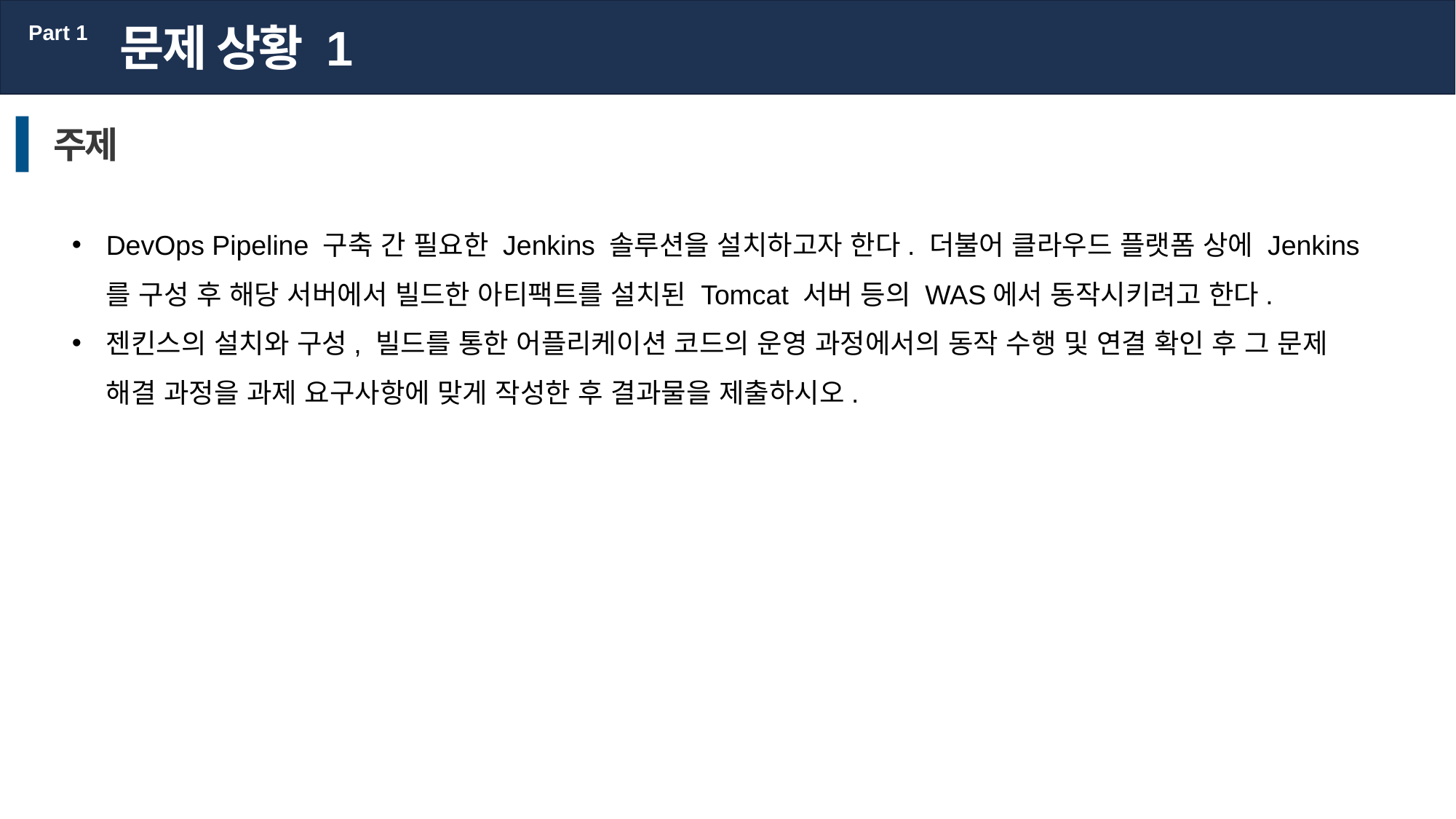

문제 상황 1
Part 1

주제
DevOps Pipeline 구축 간 필요한 Jenkins 솔루션을 설치하고자 한다. 더불어 클라우드 플랫폼 상에 Jenkins를 구성 후 해당 서버에서 빌드한 아티팩트를 설치된 Tomcat 서버 등의 WAS에서 동작시키려고 한다.
젠킨스의 설치와 구성, 빌드를 통한 어플리케이션 코드의 운영 과정에서의 동작 수행 및 연결 확인 후 그 문제 해결 과정을 과제 요구사항에 맞게 작성한 후 결과물을 제출하시오.